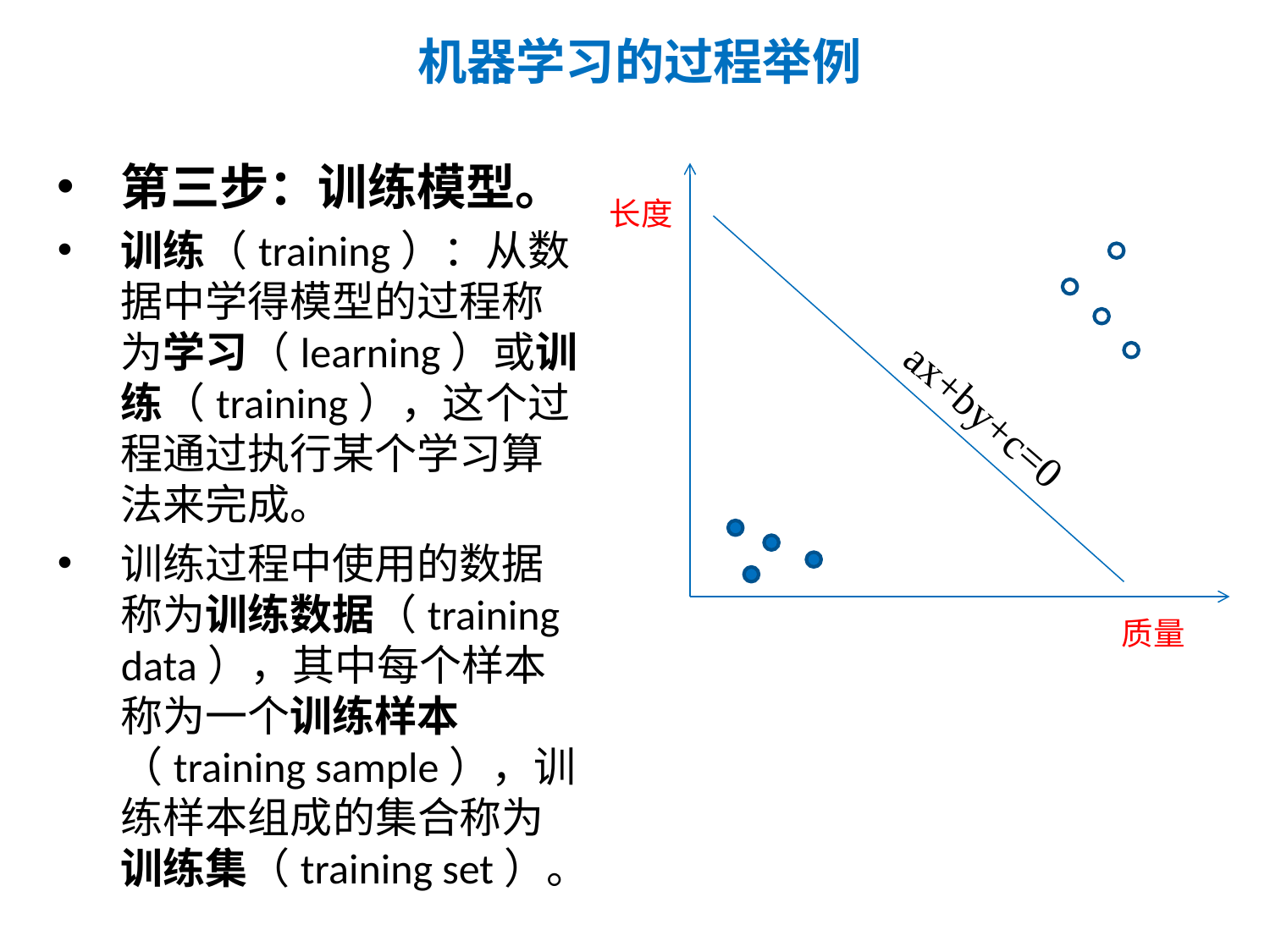

机器学习的过程举例
第三步：训练模型。
训练（training）：从数据中学得模型的过程称为学习（learning）或训练（training），这个过程通过执行某个学习算法来完成。
训练过程中使用的数据称为训练数据（training data），其中每个样本称为一个训练样本（training sample），训练样本组成的集合称为训练集（training set）。

长度

ax+by+c=0

质量